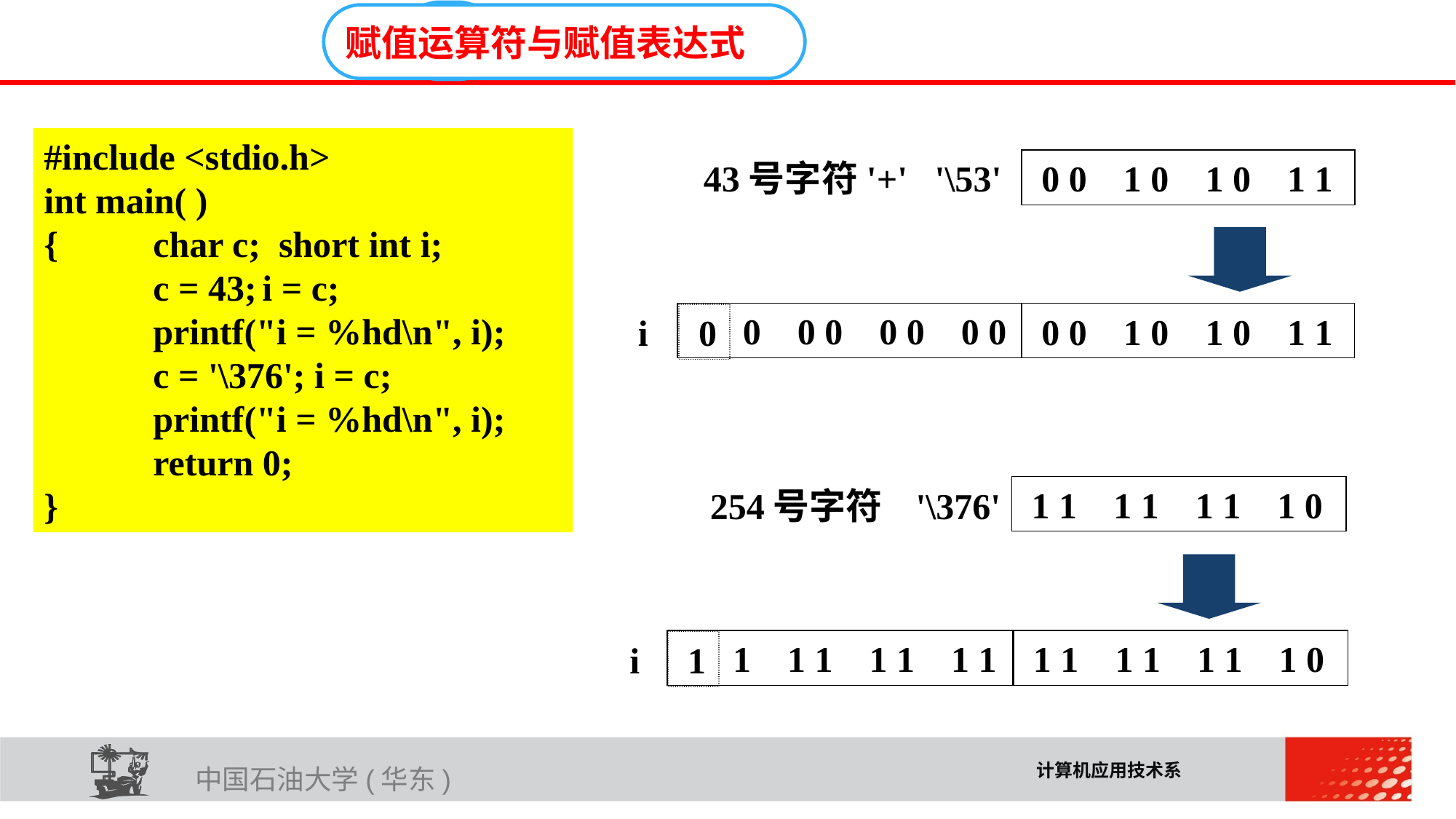

E6636B02012BD195C019CE06C16E30F4C33D02E32711A616D0819A1A3DEC08F98FFCE503BC41BA966B45D6F0472B73A72FC0F2BE2AA537FE6A04217657FCC2FDBF2DB6715F2B3FB871C24A61410
5.2
赋值运算符与赋值表达式
#include <stdio.h>
int main( )
{	char c;  short int i;
	c = 43;	i = c;
	printf("i = %hd\n", i);
	c = '\376'; i = c;
	printf("i = %hd\n", i);
            return 0;
}
43号字符'+'   '\53'
 0 0    1 0    1 0    1 1

      0    0 0    0 0    0 0
 0
 0 0    1 0    1 0    1 1
i
 1 1    1 1    1 1    1 0
254号字符   '\376'

      1    1 1    1 1    1 1
 1
 1 1    1 1    1 1    1 0
i
44